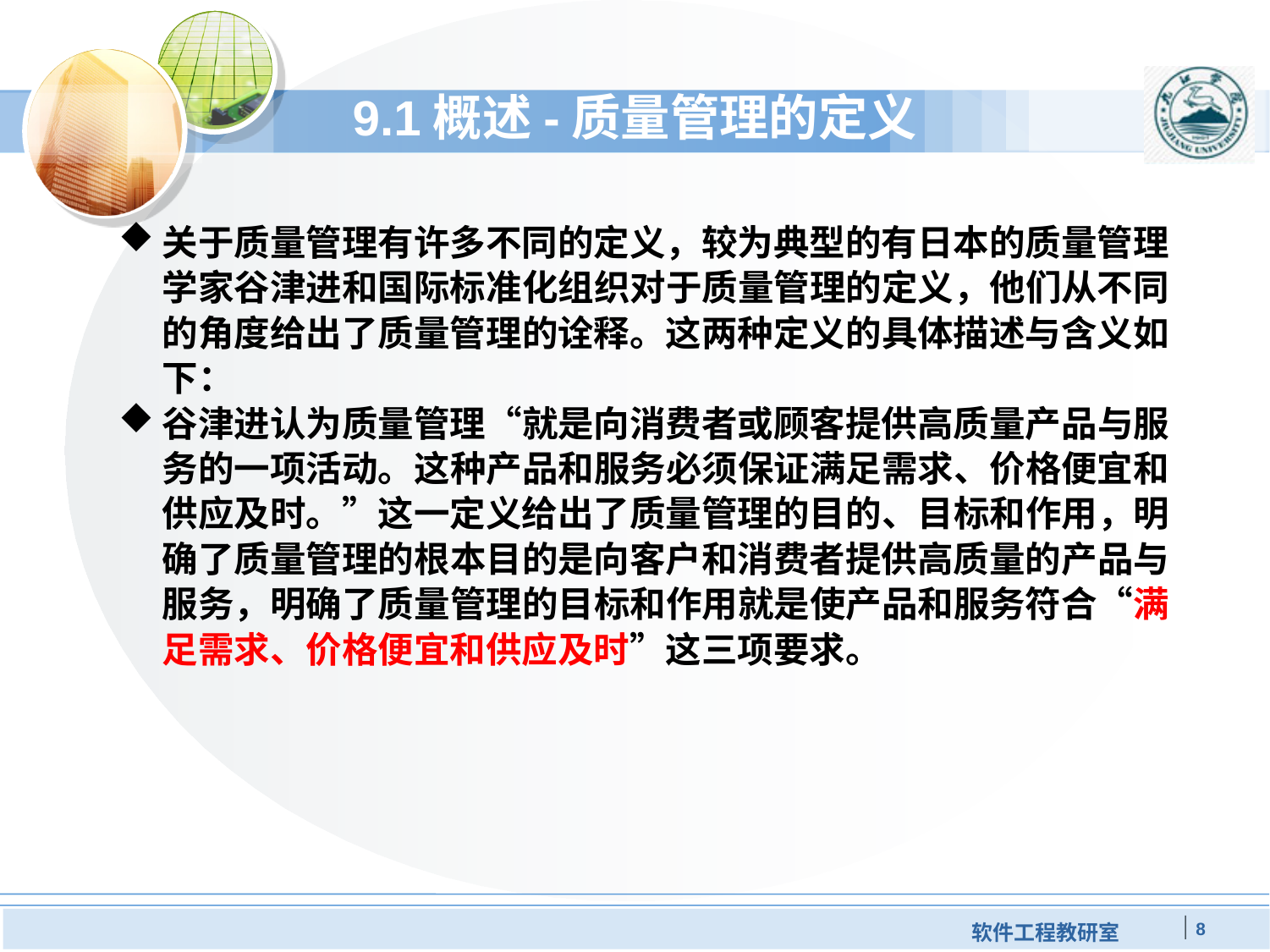

# 9.1概述-质量管理的定义
关于质量管理有许多不同的定义，较为典型的有日本的质量管理学家谷津进和国际标准化组织对于质量管理的定义，他们从不同的角度给出了质量管理的诠释。这两种定义的具体描述与含义如下：
谷津进认为质量管理“就是向消费者或顾客提供高质量产品与服务的一项活动。这种产品和服务必须保证满足需求、价格便宜和供应及时。”这一定义给出了质量管理的目的、目标和作用，明确了质量管理的根本目的是向客户和消费者提供高质量的产品与服务，明确了质量管理的目标和作用就是使产品和服务符合“满足需求、价格便宜和供应及时”这三项要求。